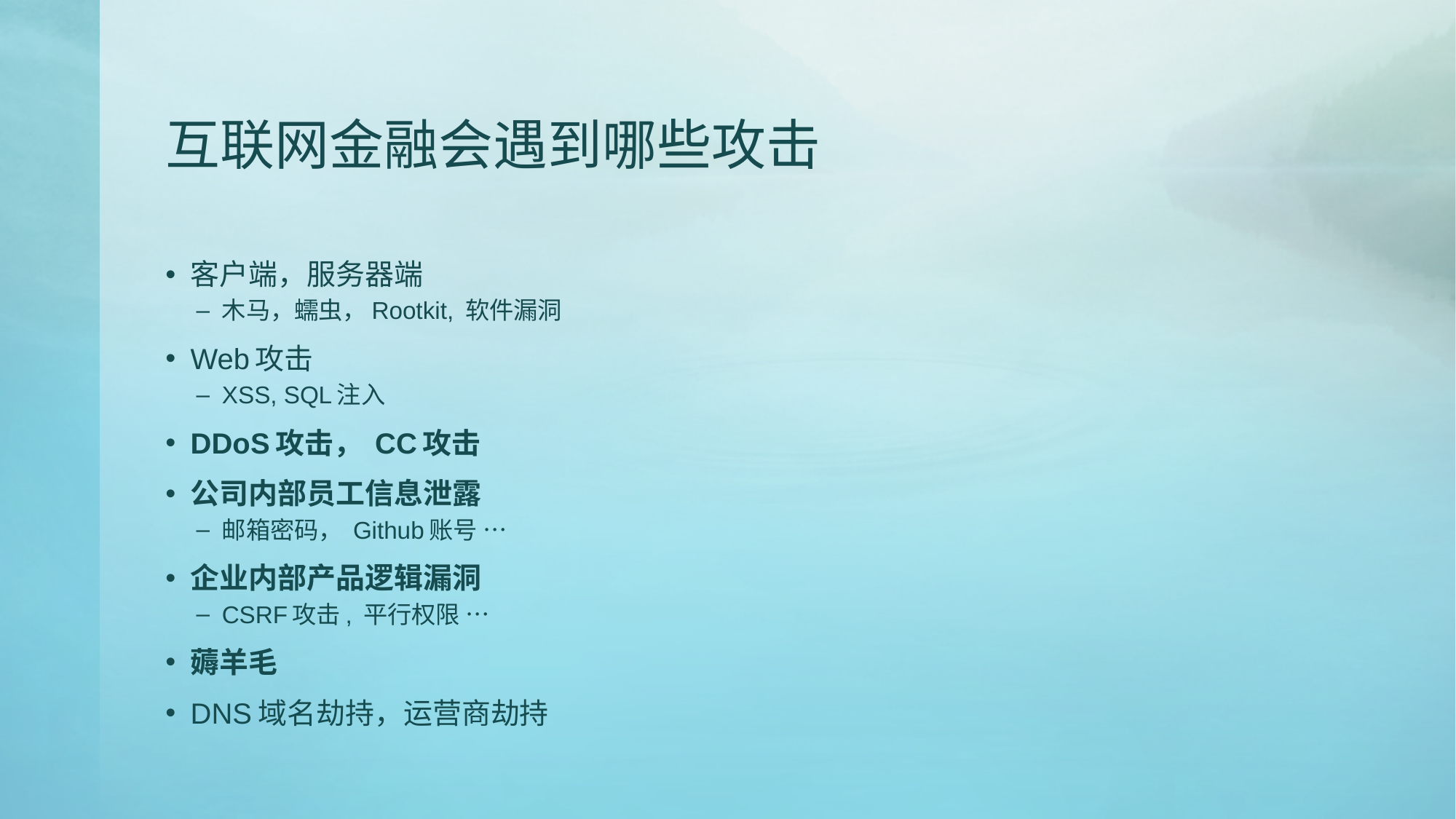

# 互联网金融会遇到哪些攻击

客户端，服务器端
木马，蠕虫，Rootkit, 软件漏洞
Web攻击
XSS, SQL注入
DDoS攻击， CC攻击
公司内部员工信息泄露
邮箱密码， Github账号 …
企业内部产品逻辑漏洞
CSRF攻击, 平行权限 …
薅羊毛
DNS域名劫持，运营商劫持